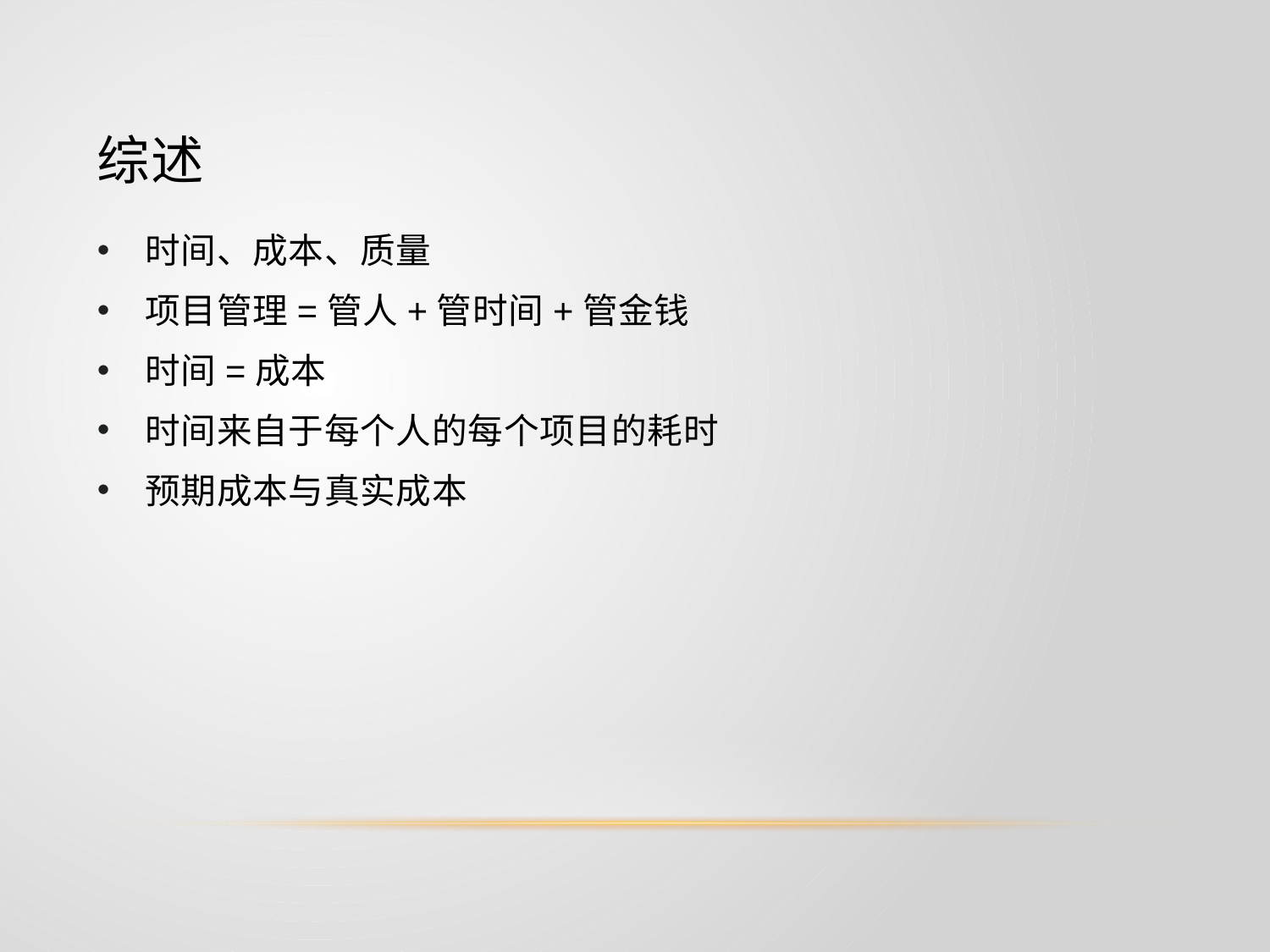

# 综述
时间、成本、质量
项目管理=管人+管时间+管金钱
时间=成本
时间来自于每个人的每个项目的耗时
预期成本与真实成本